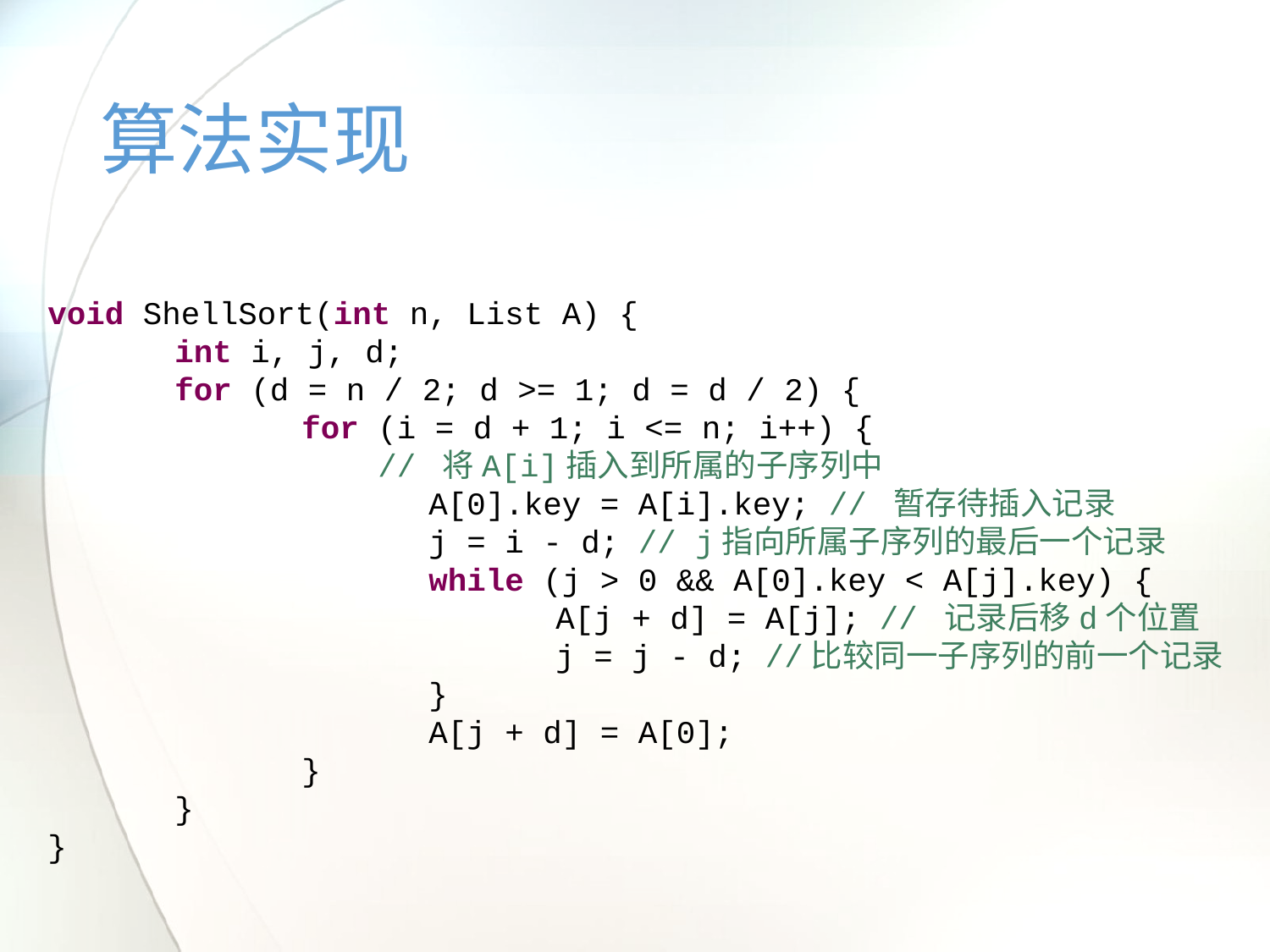

# 算法实现
	void ShellSort(int n, List A) {
		int i, j, d;
		for (d = n / 2; d >= 1; d = d / 2) {
			for (i = d + 1; i <= n; i++) {
                        // 将A[i]插入到所属的子序列中
				A[0].key = A[i].key; // 暂存待插入记录
				j = i - d; // j指向所属子序列的最后一个记录
				while (j > 0 && A[0].key < A[j].key) {
					A[j + d] = A[j]; // 记录后移d个位置
					j = j - d; //比较同一子序列的前一个记录
				}
				A[j + d] = A[0];
			}
		}
	}